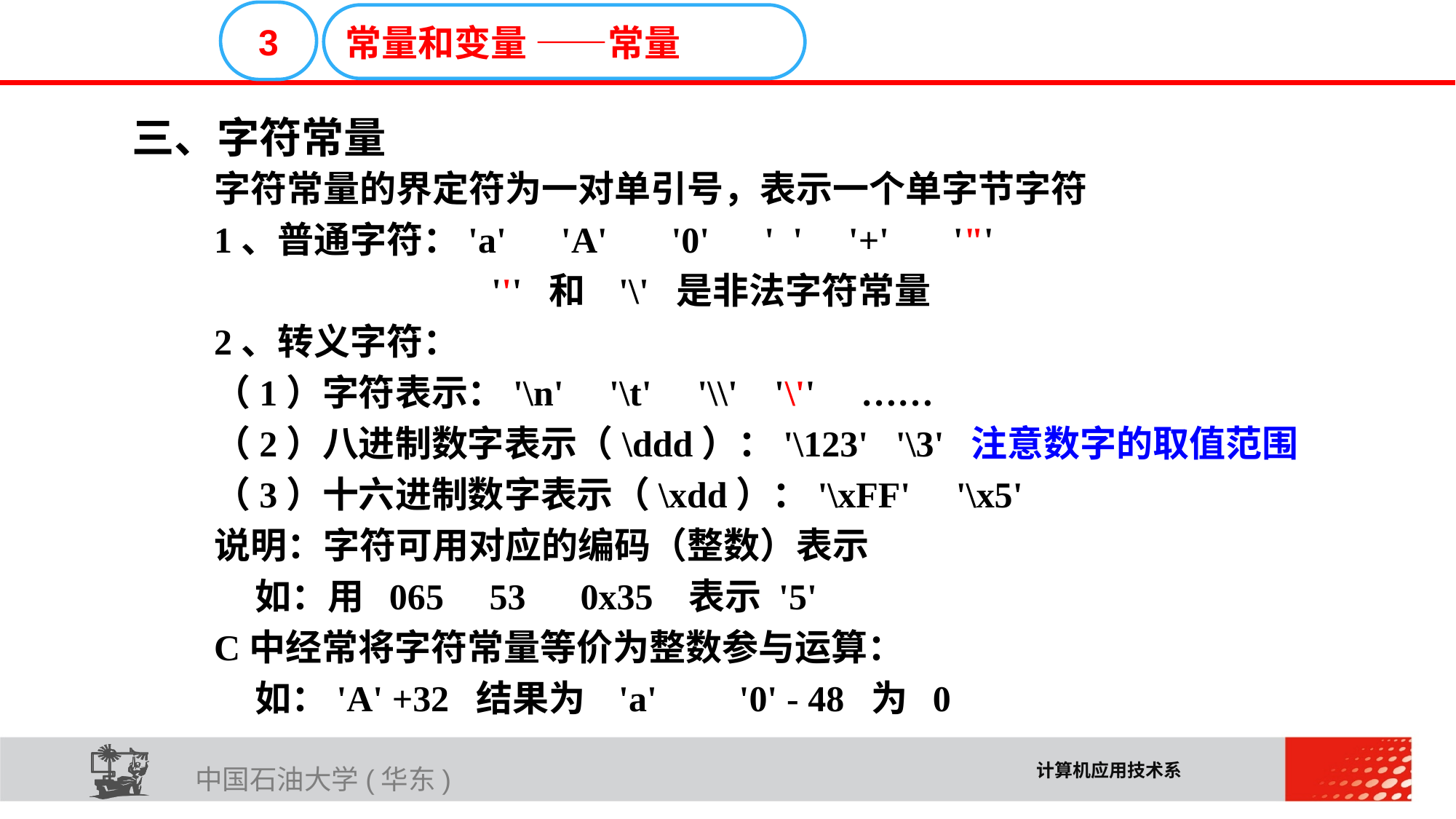

E6636B02012BD195C019CE06C16E30F4C33D02E32711A616D0819A1A3DEC08F98FFCE503BC41BA966B45D6F0472B73A72FC0F2BE2AA537FE6A04217657FCC2FDBF2DB6715F2B3FB871C24A61410
3
常量和变量 ——常量
三、字符常量
字符常量的界定符为一对单引号，表示一个单字节字符
1、普通字符：'a'      'A'       '0'      '  '     '+'       '"'
			  '''  和   '\'  是非法字符常量
2、转义字符：
（1）字符表示：'\n'     '\t'     '\\'    '\''     ……
（2）八进制数字表示（\ddd）：'\123'   '\3'  注意数字的取值范围
（3）十六进制数字表示（\xdd）：'\xFF'     '\x5'
说明：字符可用对应的编码（整数）表示
	如：用  065     53      0x35   表示 '5'
C中经常将字符常量等价为整数参与运算：
	如：'A' +32  结果为   'a'         '0' - 48  为  0
16